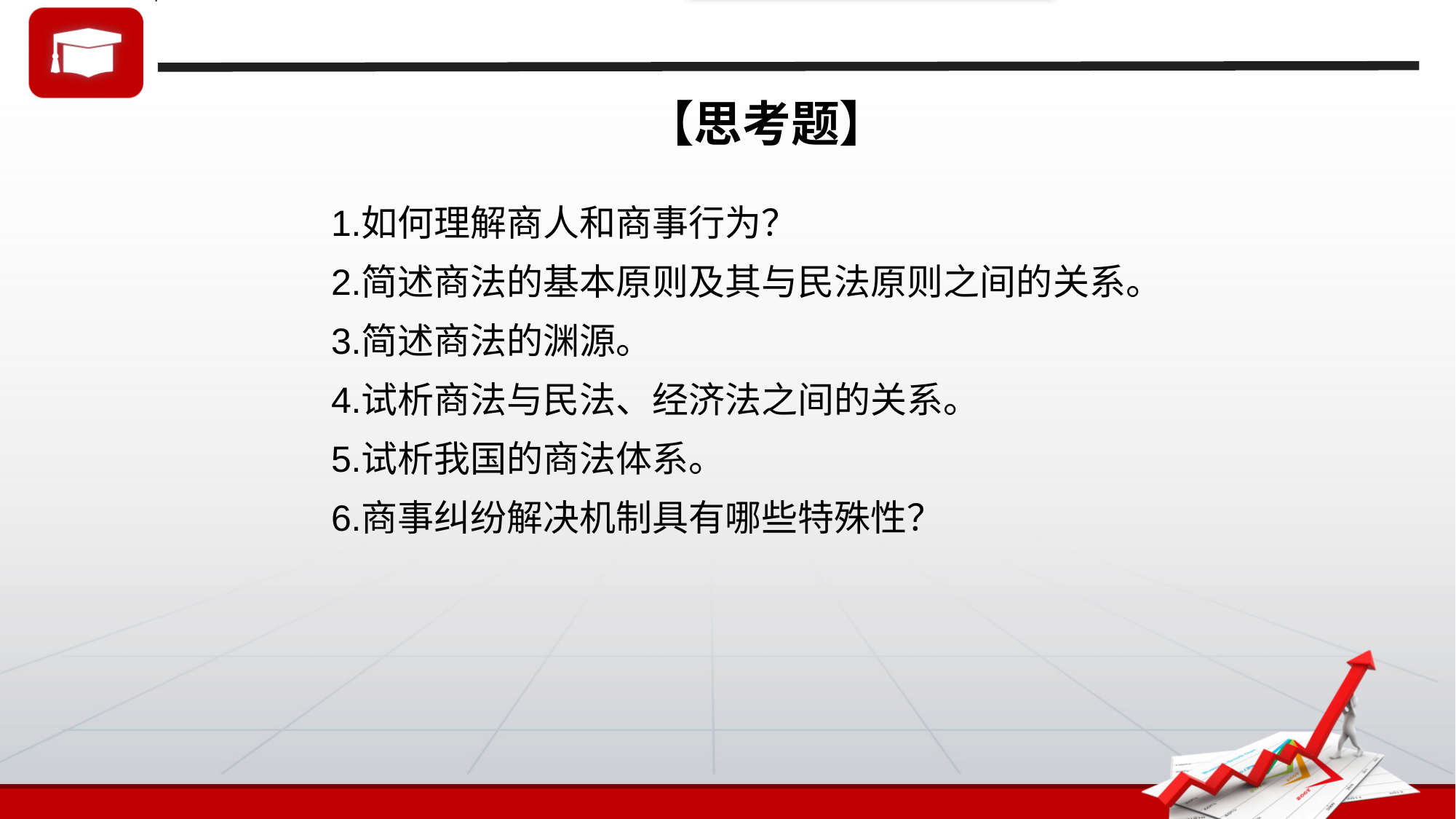

# 【思考题】
如何理解商人和商事行为？
简述商法的基本原则及其与民法原则之间的关系。
简述商法的渊源。
试析商法与民法、经济法之间的关系。
试析我国的商法体系。
商事纠纷解决机制具有哪些特殊性？